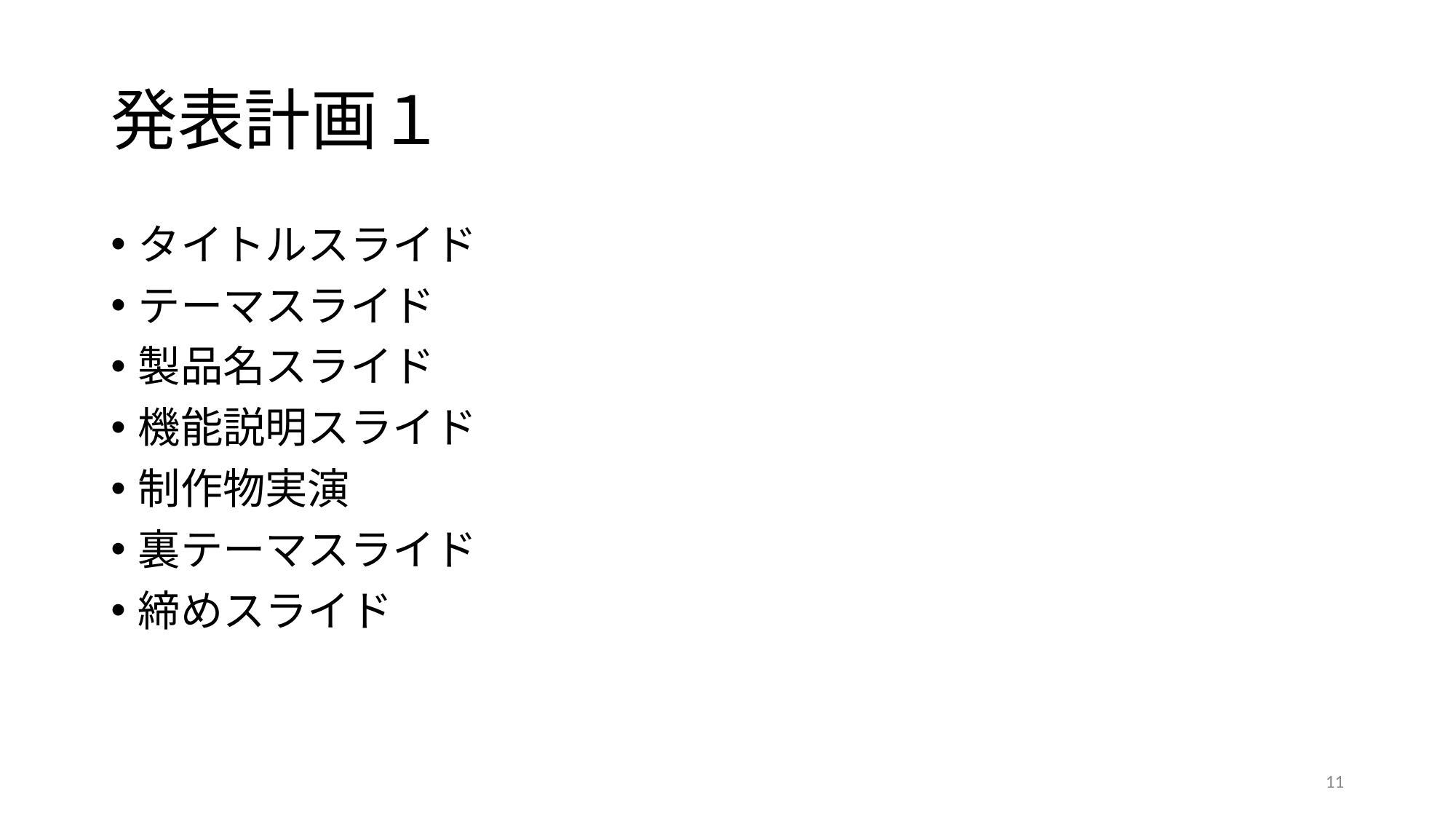

# 発表計画１
タイトルスライド
テーマスライド
製品名スライド
機能説明スライド
制作物実演
裏テーマスライド
締めスライド

11